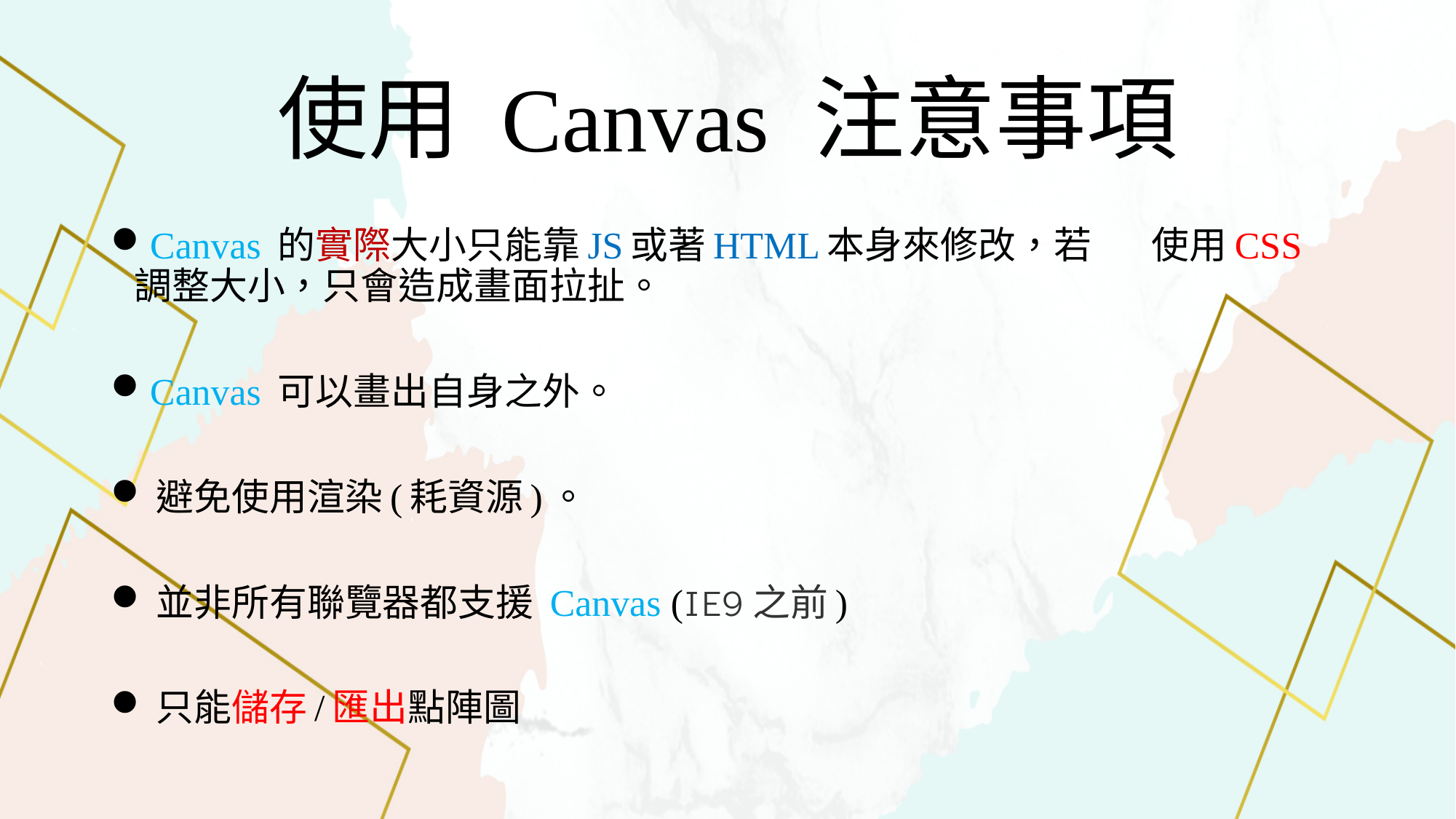

# 使用 Canvas 注意事項
 Canvas 的實際大小只能靠JS或著HTML本身來修改，若       使用CSS調整大小，只會造成畫面拉扯。

 Canvas 可以畫出自身之外。

 避免使用渲染(耗資源)。

 並非所有聯覽器都支援 Canvas (IE9之前)

 只能儲存/匯出點陣圖